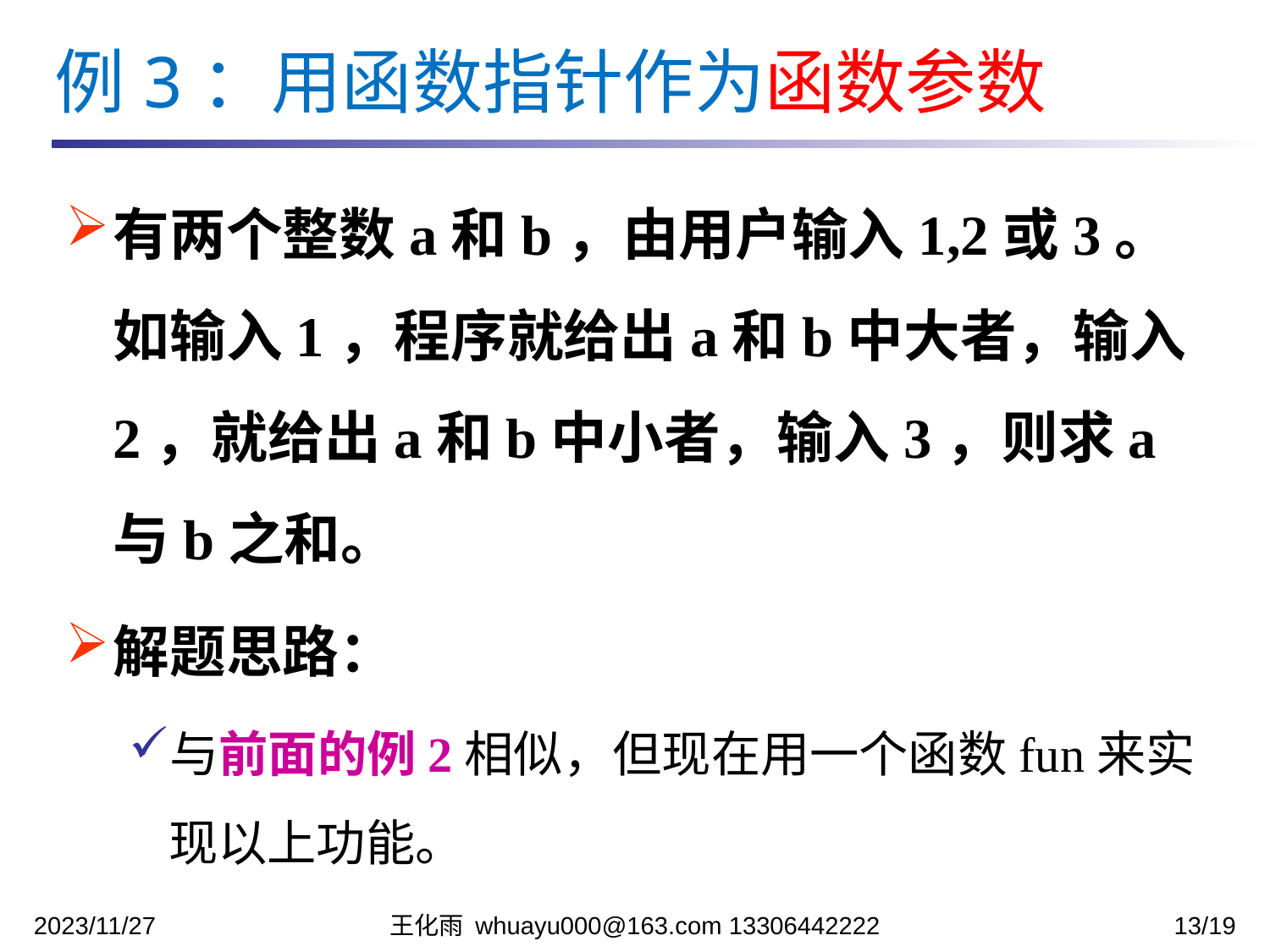

例3：用函数指针作为函数参数
有两个整数a和b，由用户输入1,2或3。如输入1，程序就给出a和b中大者，输入2，就给出a和b中小者，输入3，则求a与b之和。
解题思路：
与前面的例2相似，但现在用一个函数fun来实现以上功能。
2023/11/27
王化雨 whuayu000@163.com 13306442222
13/19